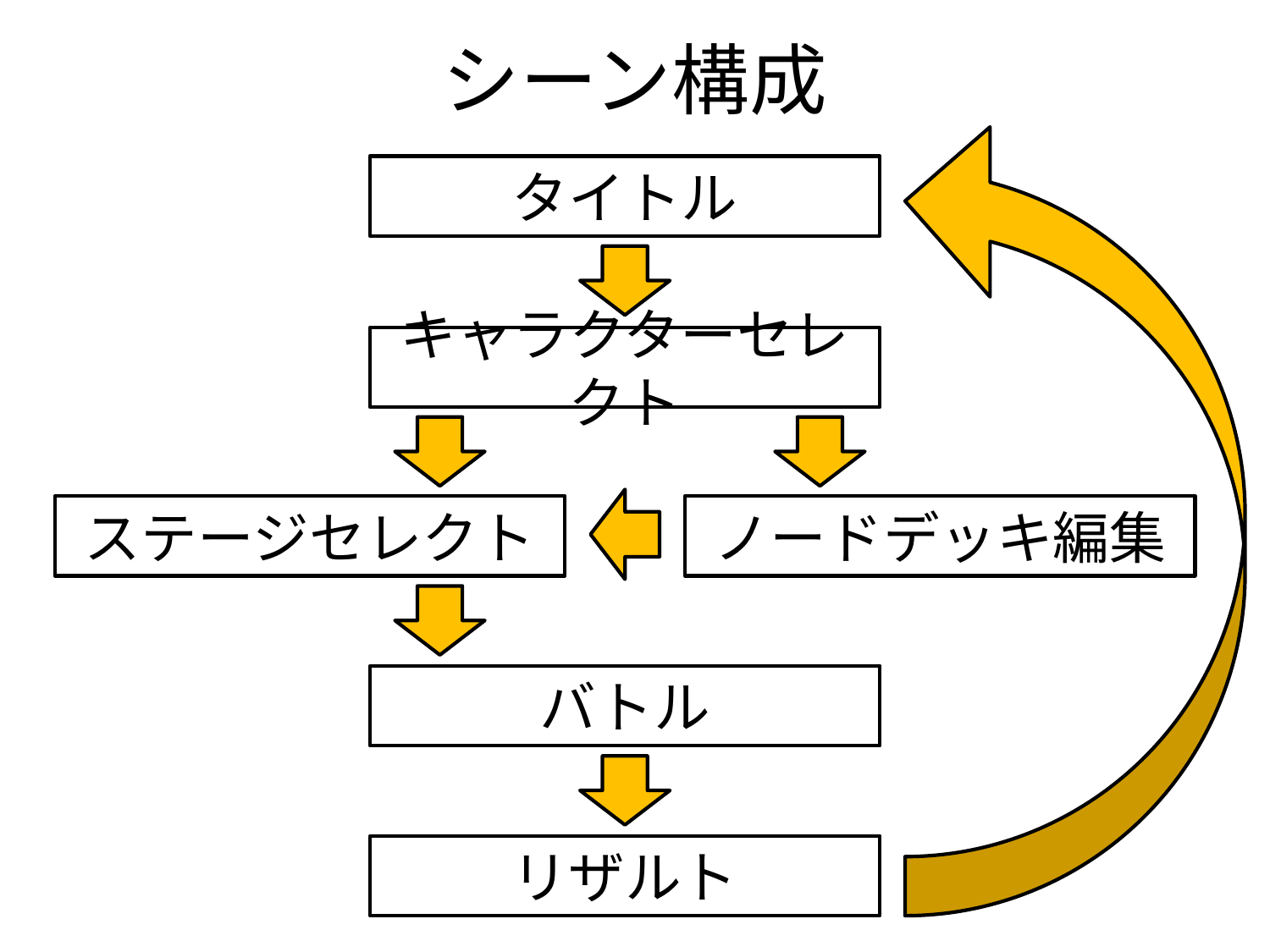

# シーン構成

タイトル

キャラクターセレクト

ステージセレクト
ノードデッキ編集

バトル

リザルト